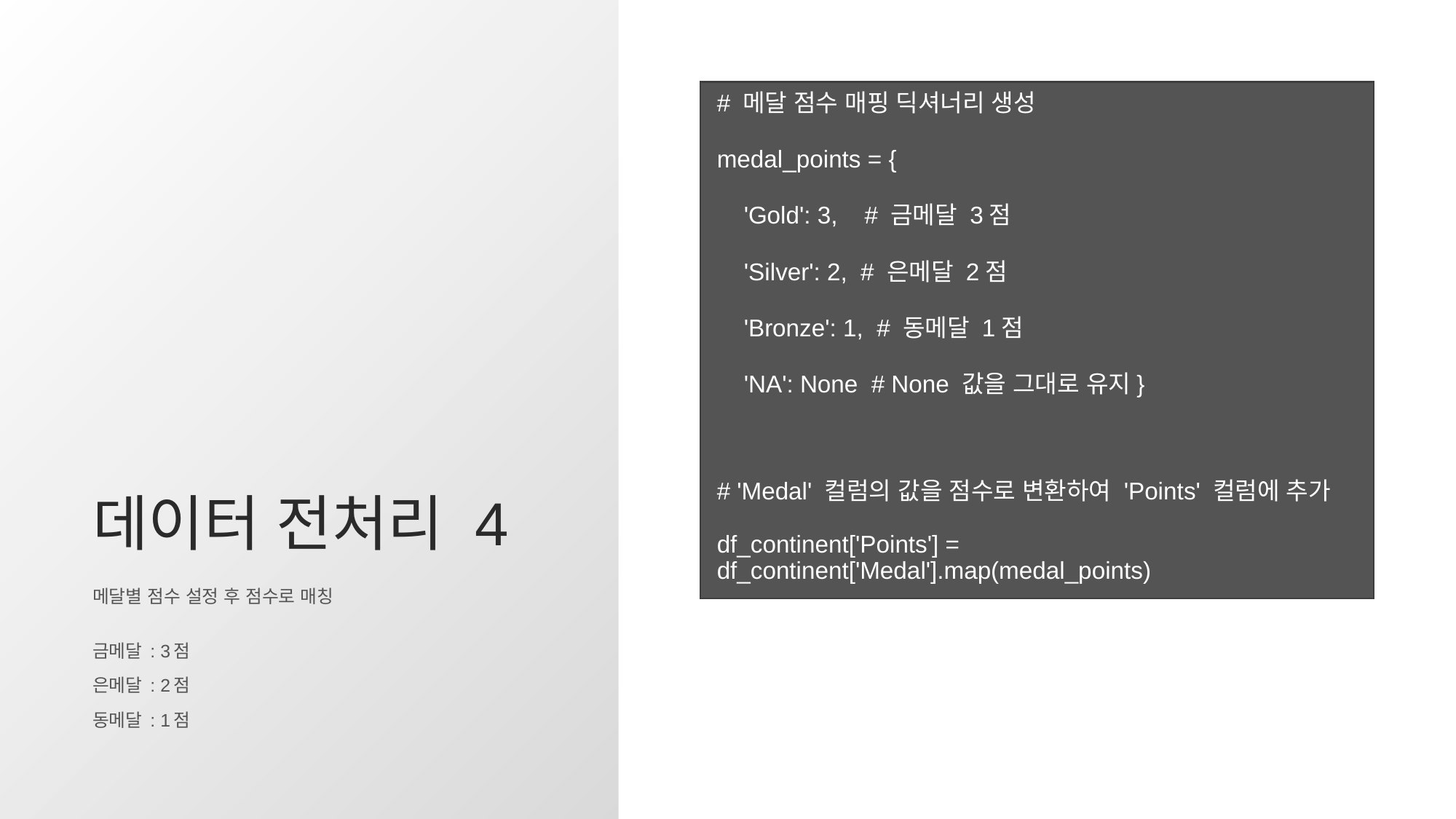

# 데이터 전처리 4
# 메달 점수 매핑 딕셔너리 생성
medal_points = {
    'Gold': 3,    # 금메달 3점
    'Silver': 2,  # 은메달 2점
    'Bronze': 1,  # 동메달 1점
    'NA': None  # None 값을 그대로 유지}

# 'Medal' 컬럼의 값을 점수로 변환하여 'Points' 컬럼에 추가
df_continent['Points'] = df_continent['Medal'].map(medal_points)
메달별 점수 설정 후 점수로 매칭

금메달 : 3점
은메달 : 2점
동메달 : 1점